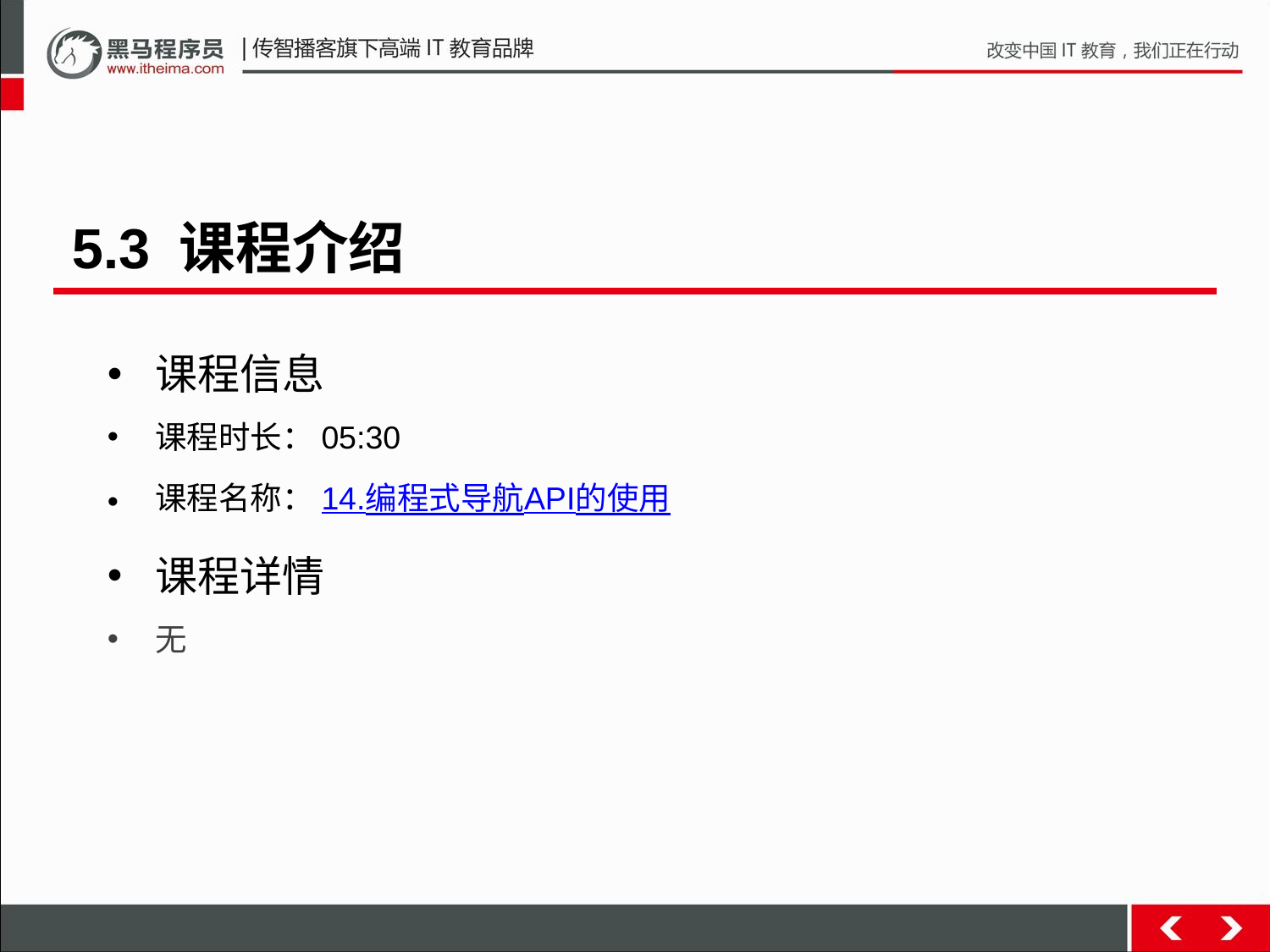

5.3 课程介绍
课程信息
课程时长：05:30
课程名称：14.编程式导航API的使用
课程详情
无